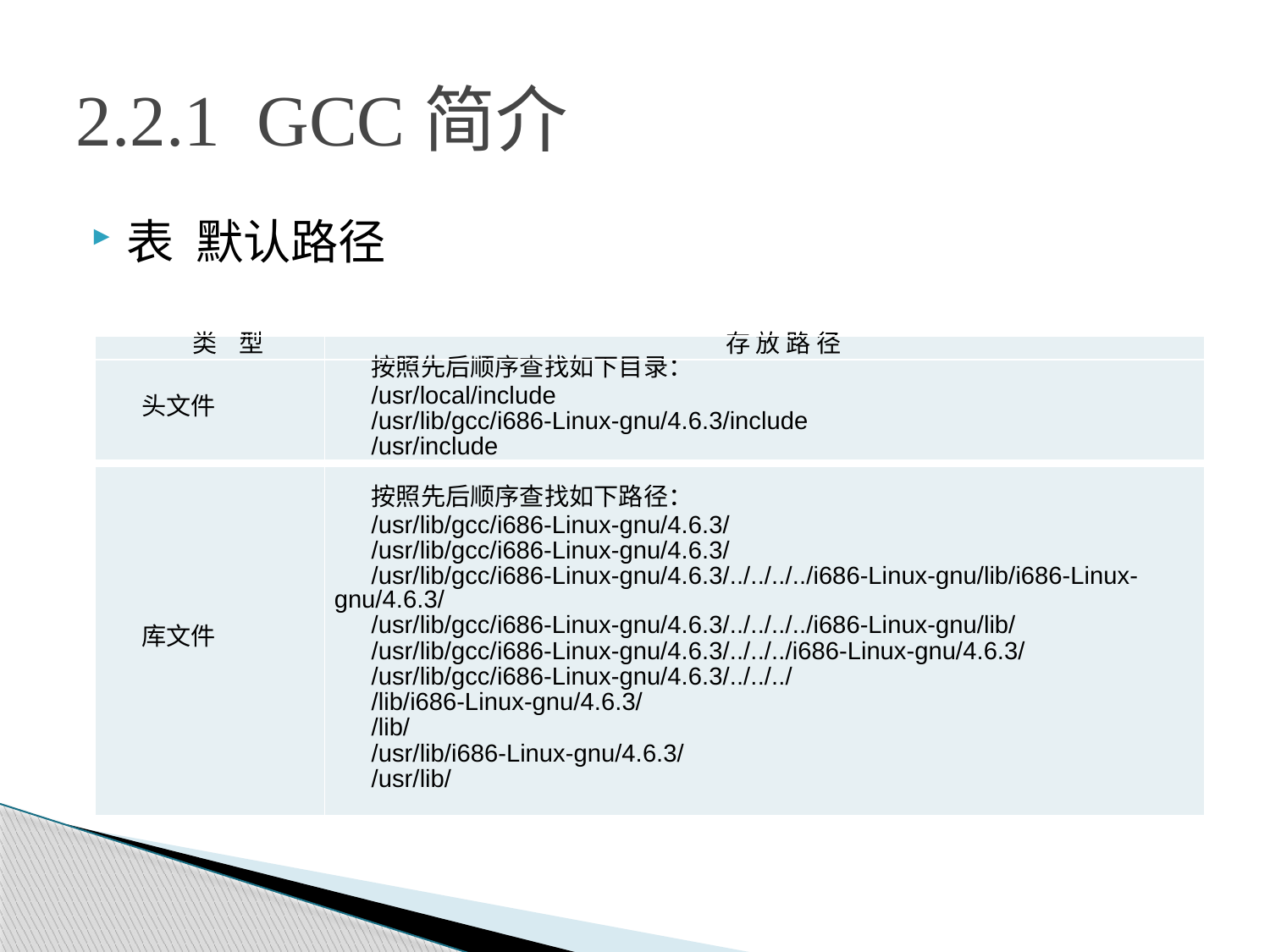

# 2.2.1  GCC简介
表  默认路径
| 类 型 | 存 放 路 径 |
| --- | --- |
| 头文件 | 按照先后顺序查找如下目录： /usr/local/include /usr/lib/gcc/i686-Linux-gnu/4.6.3/include /usr/include |
| 库文件 | 按照先后顺序查找如下路径： /usr/lib/gcc/i686-Linux-gnu/4.6.3/ /usr/lib/gcc/i686-Linux-gnu/4.6.3/ /usr/lib/gcc/i686-Linux-gnu/4.6.3/../../../../i686-Linux-gnu/lib/i686-Linux-gnu/4.6.3/ /usr/lib/gcc/i686-Linux-gnu/4.6.3/../../../../i686-Linux-gnu/lib/ /usr/lib/gcc/i686-Linux-gnu/4.6.3/../../../i686-Linux-gnu/4.6.3/ /usr/lib/gcc/i686-Linux-gnu/4.6.3/../../../ /lib/i686-Linux-gnu/4.6.3/ /lib/ /usr/lib/i686-Linux-gnu/4.6.3/ /usr/lib/ |
| --- | --- |